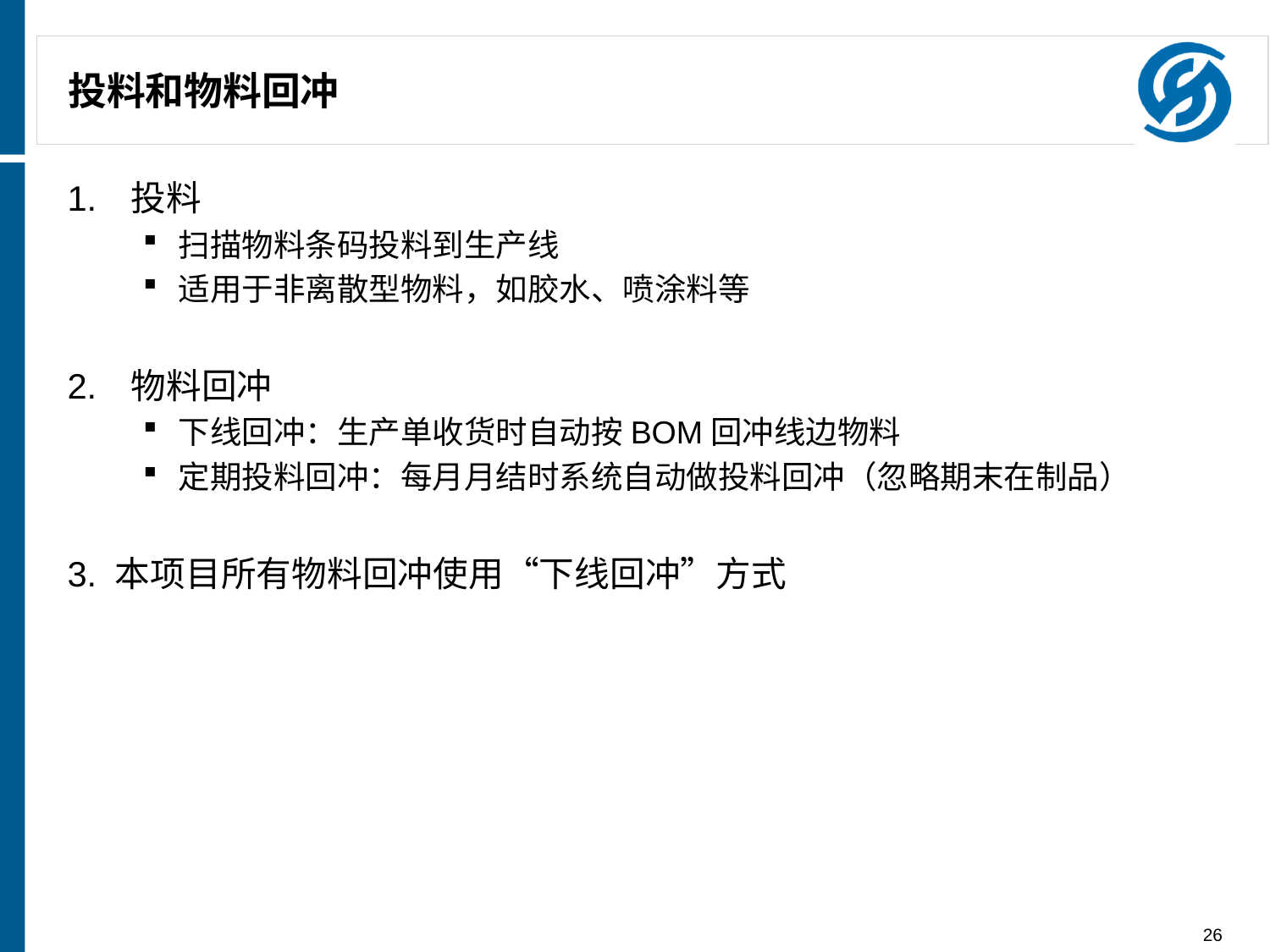

# 投料和物料回冲
投料
扫描物料条码投料到生产线
适用于非离散型物料，如胶水、喷涂料等

物料回冲
下线回冲：生产单收货时自动按BOM回冲线边物料
定期投料回冲：每月月结时系统自动做投料回冲（忽略期末在制品）

本项目所有物料回冲使用“下线回冲”方式
26